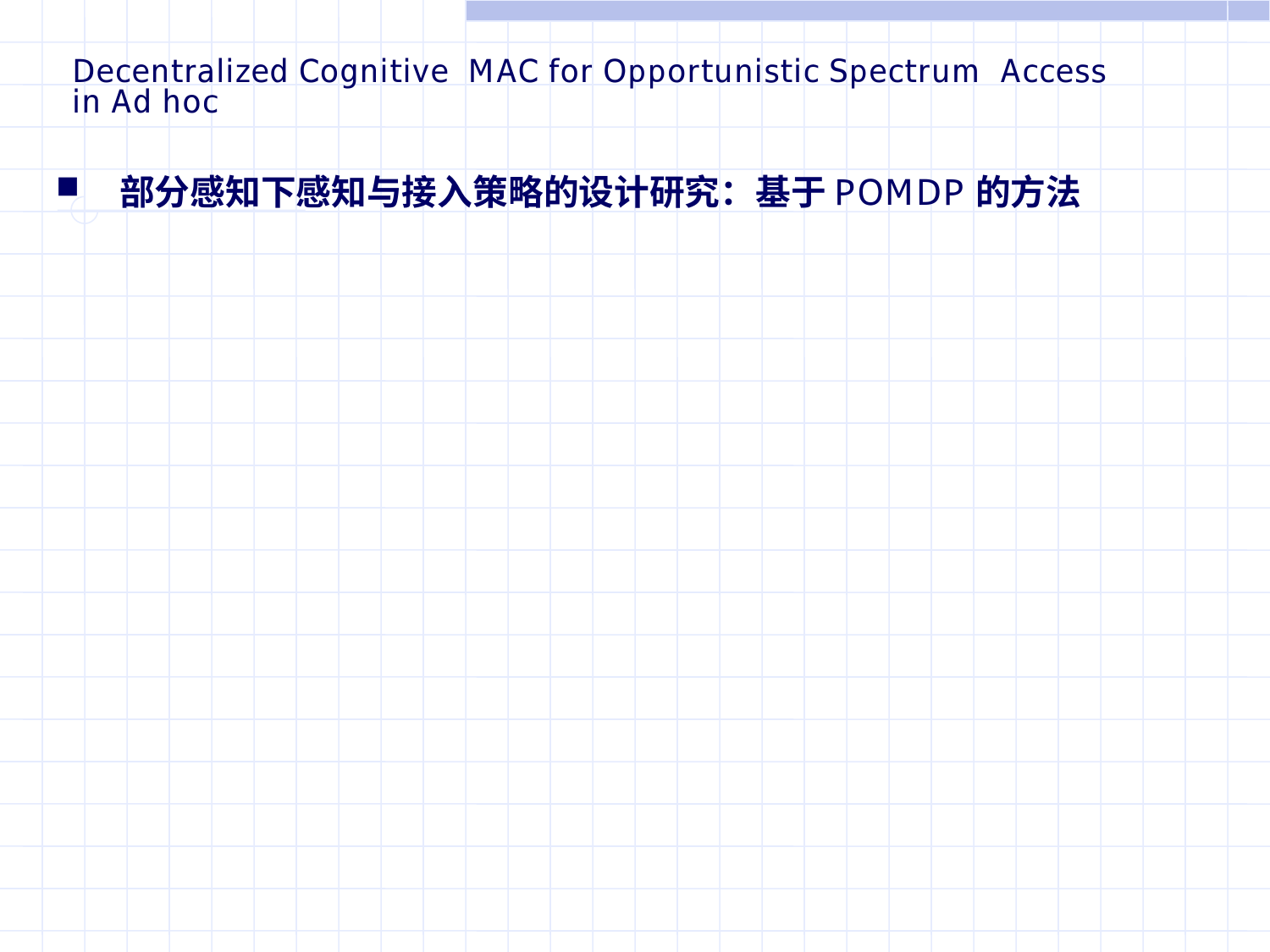

Decentralized Cognitive  MAC for Opportunistic Spectrum  Access in Ad hoc
部分感知下感知与接入策略的设计研究：基于POMDP的方法